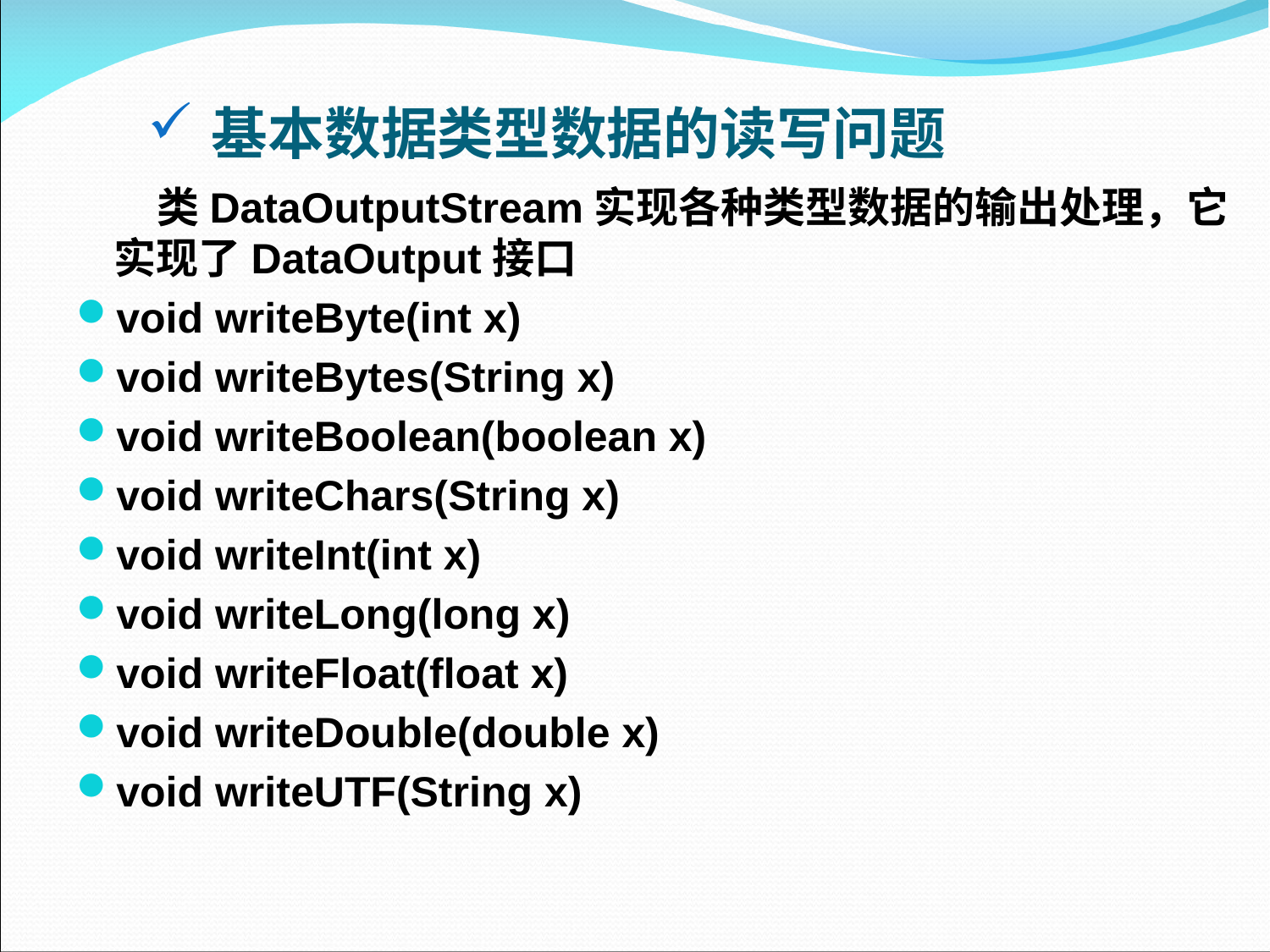

# 基本数据类型数据的读写问题
         类DataOutputStream实现各种类型数据的输出处理，它实现了DataOutput接口
void writeByte(int x)
void writeBytes(String x)
void writeBoolean(boolean x)
void writeChars(String x)
void writeInt(int x)
void writeLong(long x)
void writeFloat(float x)
void writeDouble(double x)
void writeUTF(String x)